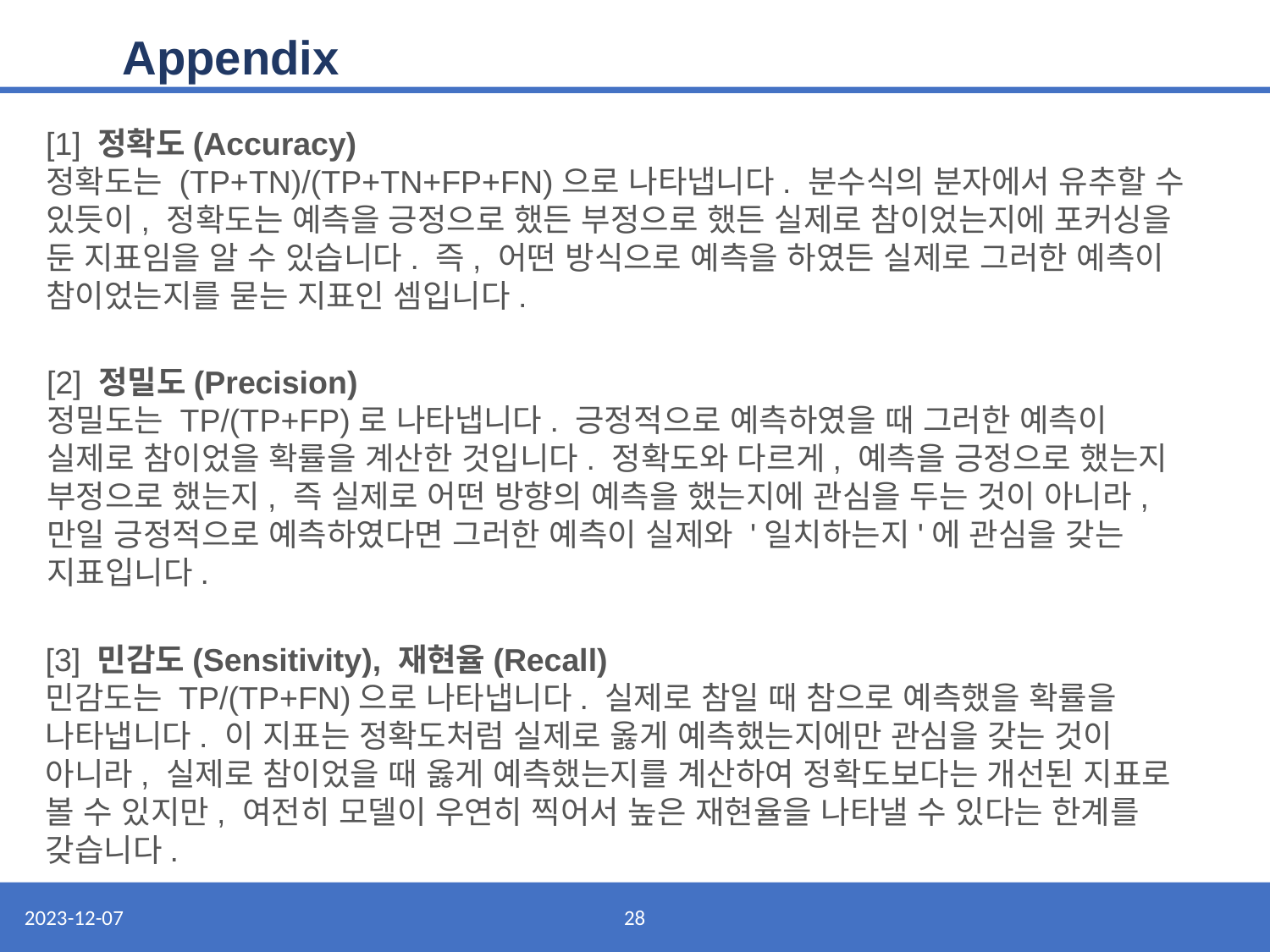

Appendix
[1] 정확도(Accuracy)
정확도는 (TP+TN)/(TP+TN+FP+FN)으로 나타냅니다. 분수식의 분자에서 유추할 수 있듯이, 정확도는 예측을 긍정으로 했든 부정으로 했든 실제로 참이었는지에 포커싱을 둔 지표임을 알 수 있습니다. 즉, 어떤 방식으로 예측을 하였든 실제로 그러한 예측이 참이었는지를 묻는 지표인 셈입니다.
[2] 정밀도(Precision)
정밀도는 TP/(TP+FP)로 나타냅니다. 긍정적으로 예측하였을 때 그러한 예측이 실제로 참이었을 확률을 계산한 것입니다. 정확도와 다르게, 예측을 긍정으로 했는지 부정으로 했는지, 즉 실제로 어떤 방향의 예측을 했는지에 관심을 두는 것이 아니라, 만일 긍정적으로 예측하였다면 그러한 예측이 실제와 '일치하는지'에 관심을 갖는 지표입니다.
감사합니다.
[3] 민감도(Sensitivity), 재현율(Recall)
민감도는 TP/(TP+FN)으로 나타냅니다. 실제로 참일 때 참으로 예측했을 확률을 나타냅니다. 이 지표는 정확도처럼 실제로 옳게 예측했는지에만 관심을 갖는 것이 아니라, 실제로 참이었을 때 옳게 예측했는지를 계산하여 정확도보다는 개선된 지표로 볼 수 있지만, 여전히 모델이 우연히 찍어서 높은 재현율을 나타낼 수 있다는 한계를 갖습니다.
2023-12-07
28